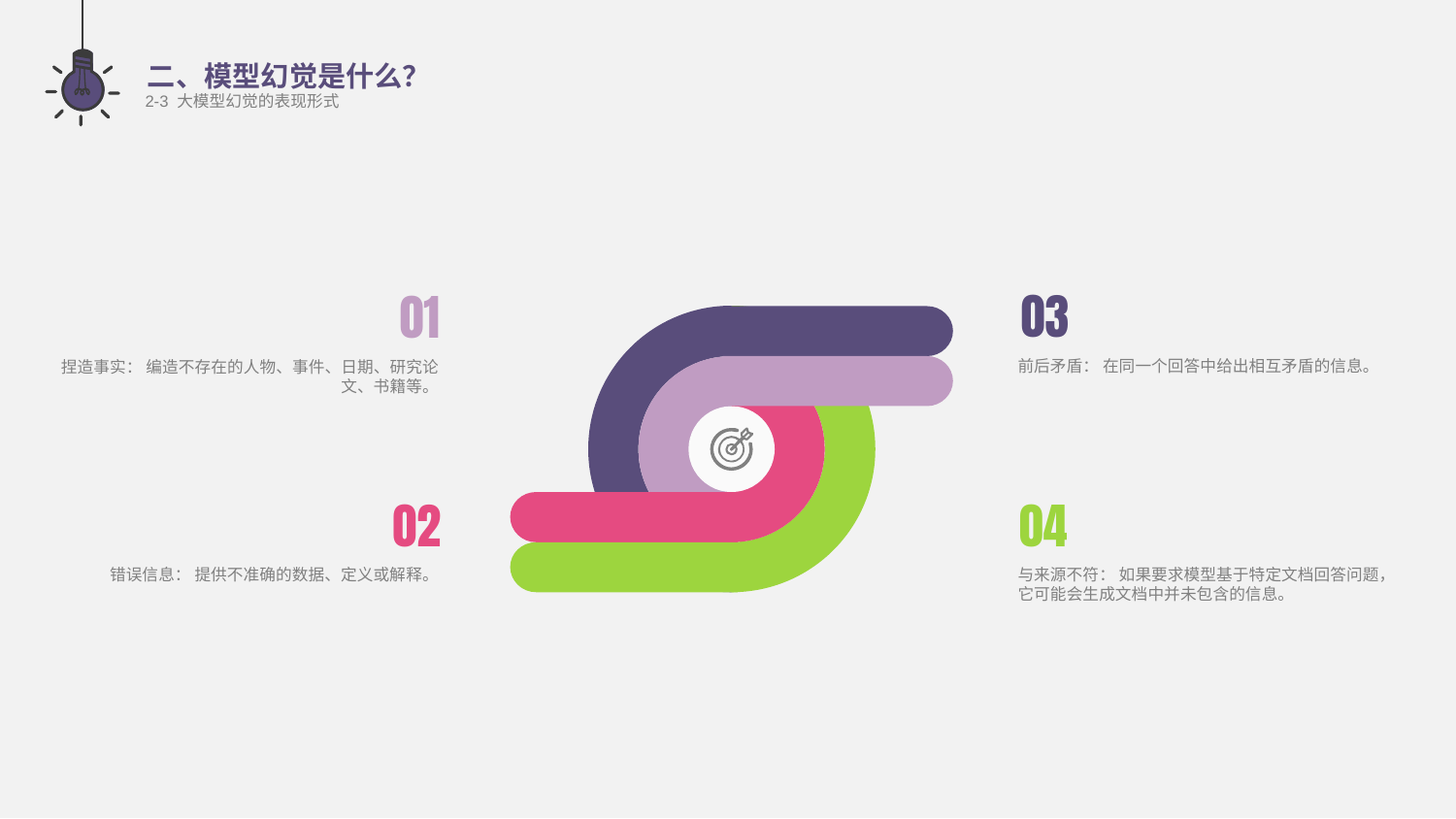

二、模型幻觉是什么？
2-3 大模型幻觉的表现形式
03
01

前后矛盾： 在同一个回答中给出相互矛盾的信息。
捏造事实： 编造不存在的人物、事件、日期、研究论文、书籍等。
02
04
错误信息： 提供不准确的数据、定义或解释。
与来源不符： 如果要求模型基于特定文档回答问题，它可能会生成文档中并未包含的信息。